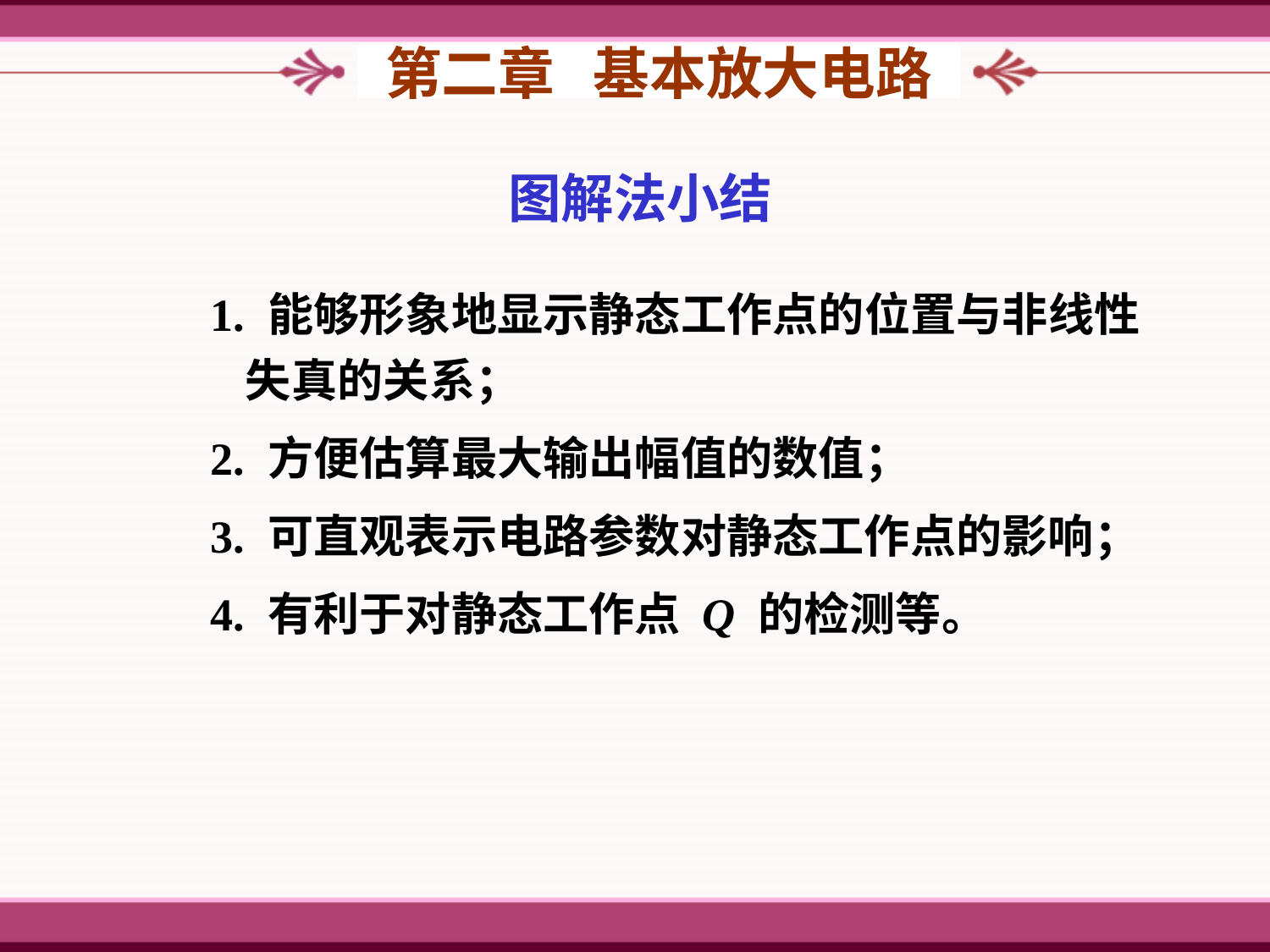

第二章   基本放大电路
图解法小结
　　1. 能够形象地显示静态工作点的位置与非线性　　　失真的关系；
　　2. 方便估算最大输出幅值的数值；
　　3. 可直观表示电路参数对静态工作点的影响；
　　4. 有利于对静态工作点 Q 的检测等。